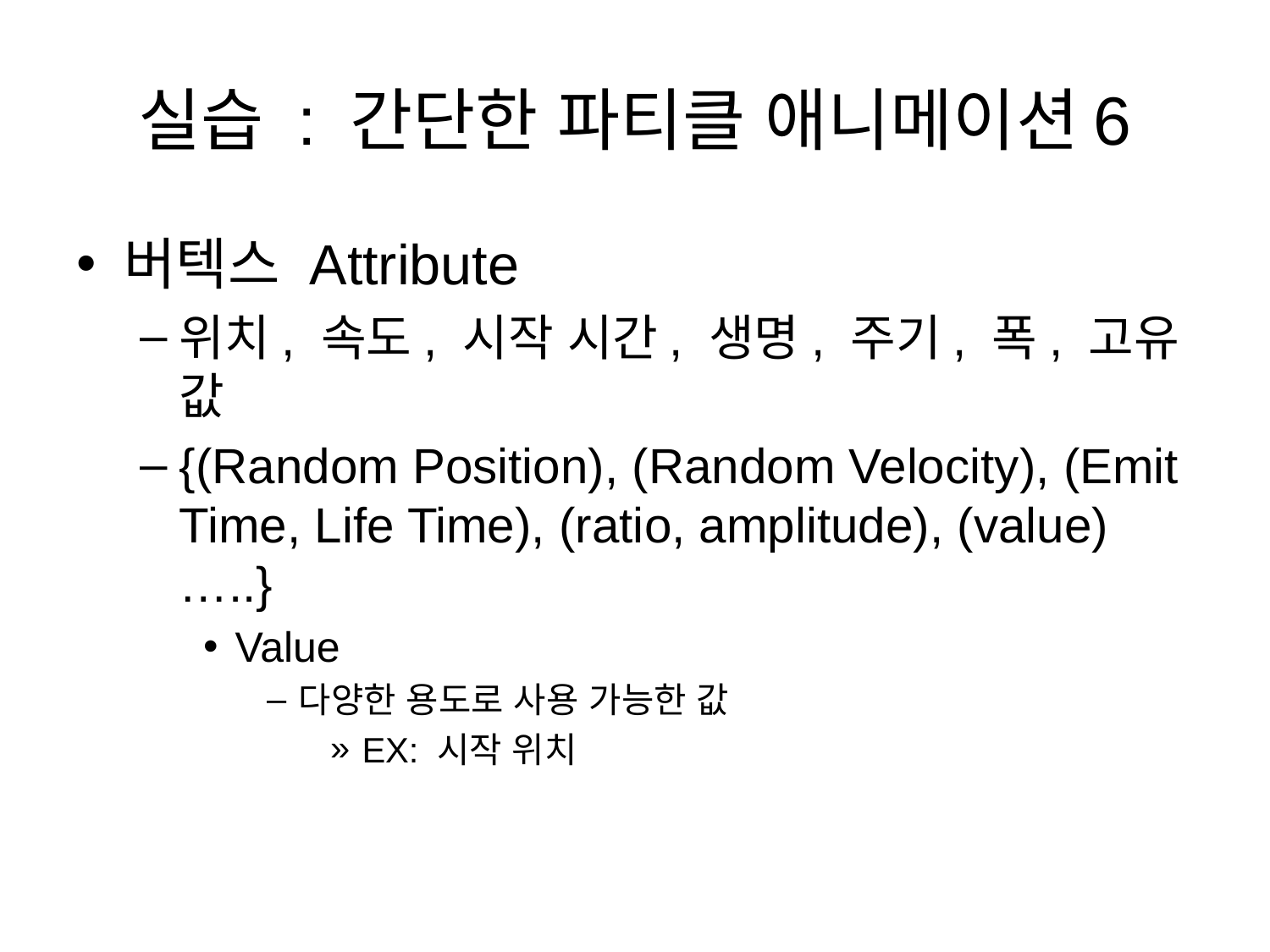

# 실습 : 간단한 파티클 애니메이션6
버텍스 Attribute
위치, 속도, 시작 시간, 생명, 주기, 폭, 고유 값
{(Random Position), (Random Velocity), (Emit Time, Life Time), (ratio, amplitude), (value)…..}
Value
다양한 용도로 사용 가능한 값
EX: 시작 위치